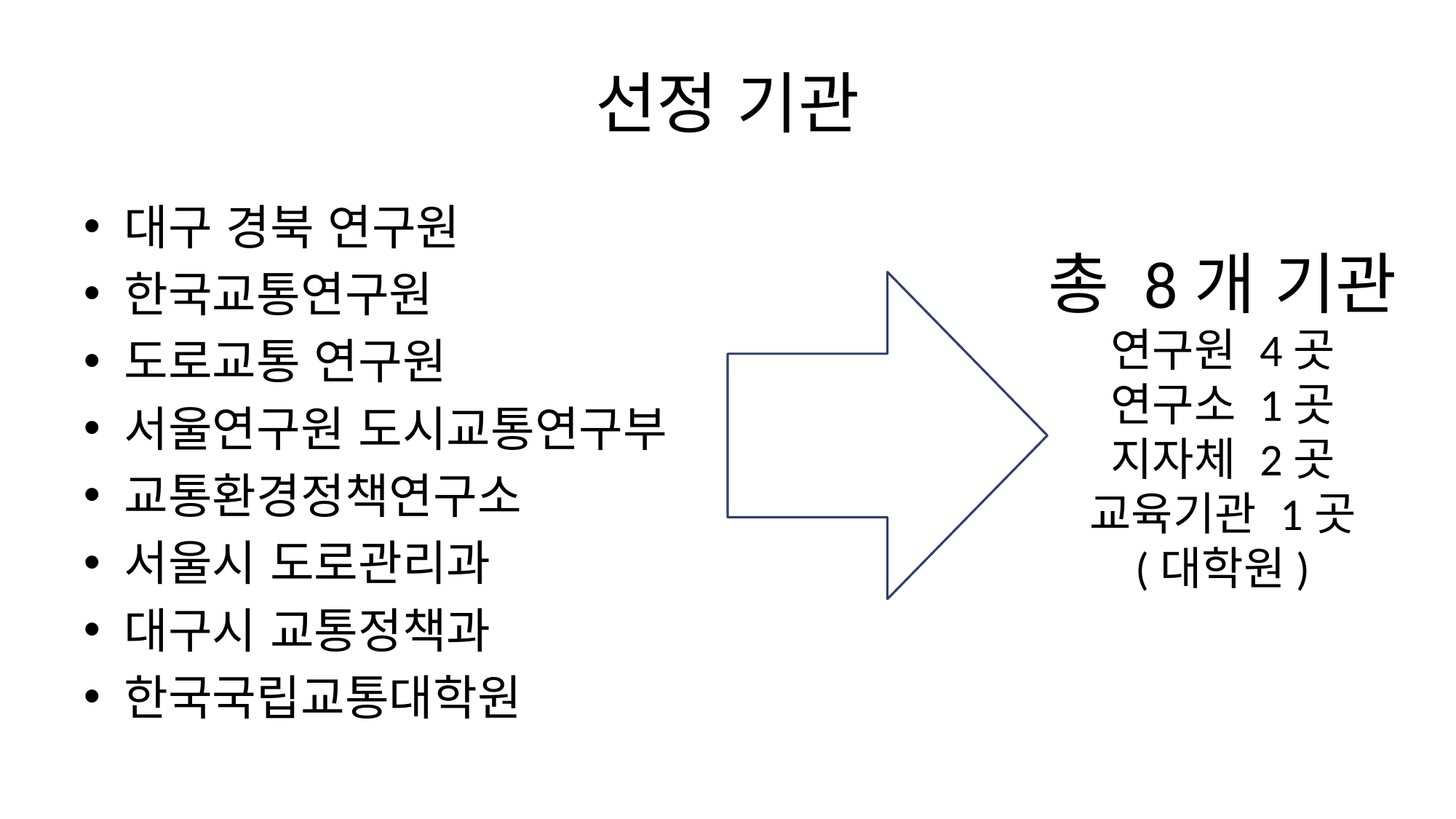

# 선정 기관
총 8개 기관
연구원 4곳
연구소 1곳
지자체 2곳
교육기관 1곳
(대학원)

대구 경북 연구원
한국교통연구원
도로교통 연구원
서울연구원 도시교통연구부
교통환경정책연구소
서울시 도로관리과
대구시 교통정책과
한국국립교통대학원